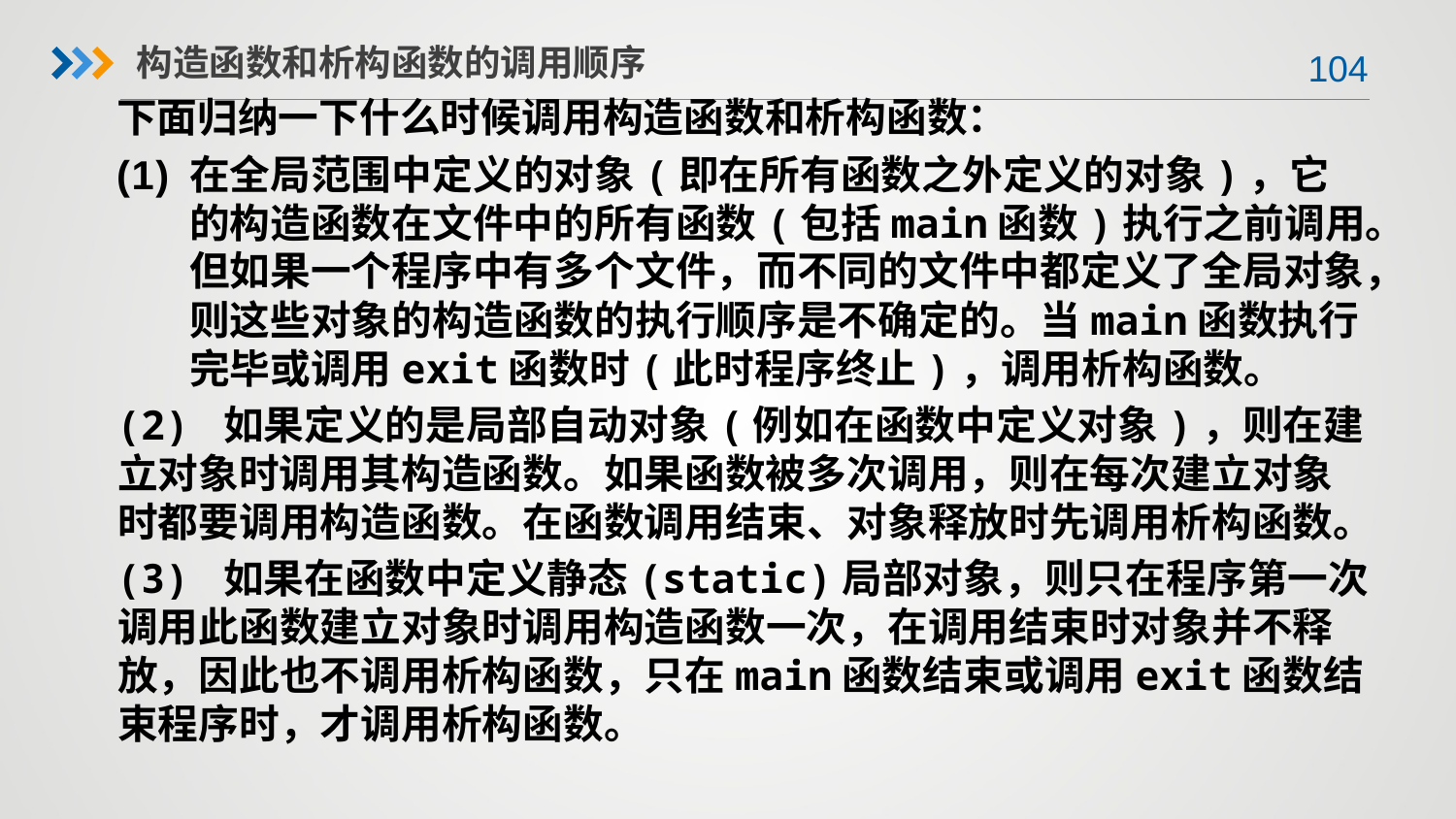

构造函数和析构函数的调用顺序
下面归纳一下什么时候调用构造函数和析构函数：
在全局范围中定义的对象(即在所有函数之外定义的对象)，它的构造函数在文件中的所有函数(包括main函数)执行之前调用。但如果一个程序中有多个文件，而不同的文件中都定义了全局对象，则这些对象的构造函数的执行顺序是不确定的。当main函数执行完毕或调用exit函数时(此时程序终止)，调用析构函数。
(2) 如果定义的是局部自动对象(例如在函数中定义对象)，则在建立对象时调用其构造函数。如果函数被多次调用，则在每次建立对象时都要调用构造函数。在函数调用结束、对象释放时先调用析构函数。
(3) 如果在函数中定义静态(static)局部对象，则只在程序第一次调用此函数建立对象时调用构造函数一次，在调用结束时对象并不释放，因此也不调用析构函数，只在main函数结束或调用exit函数结束程序时，才调用析构函数。